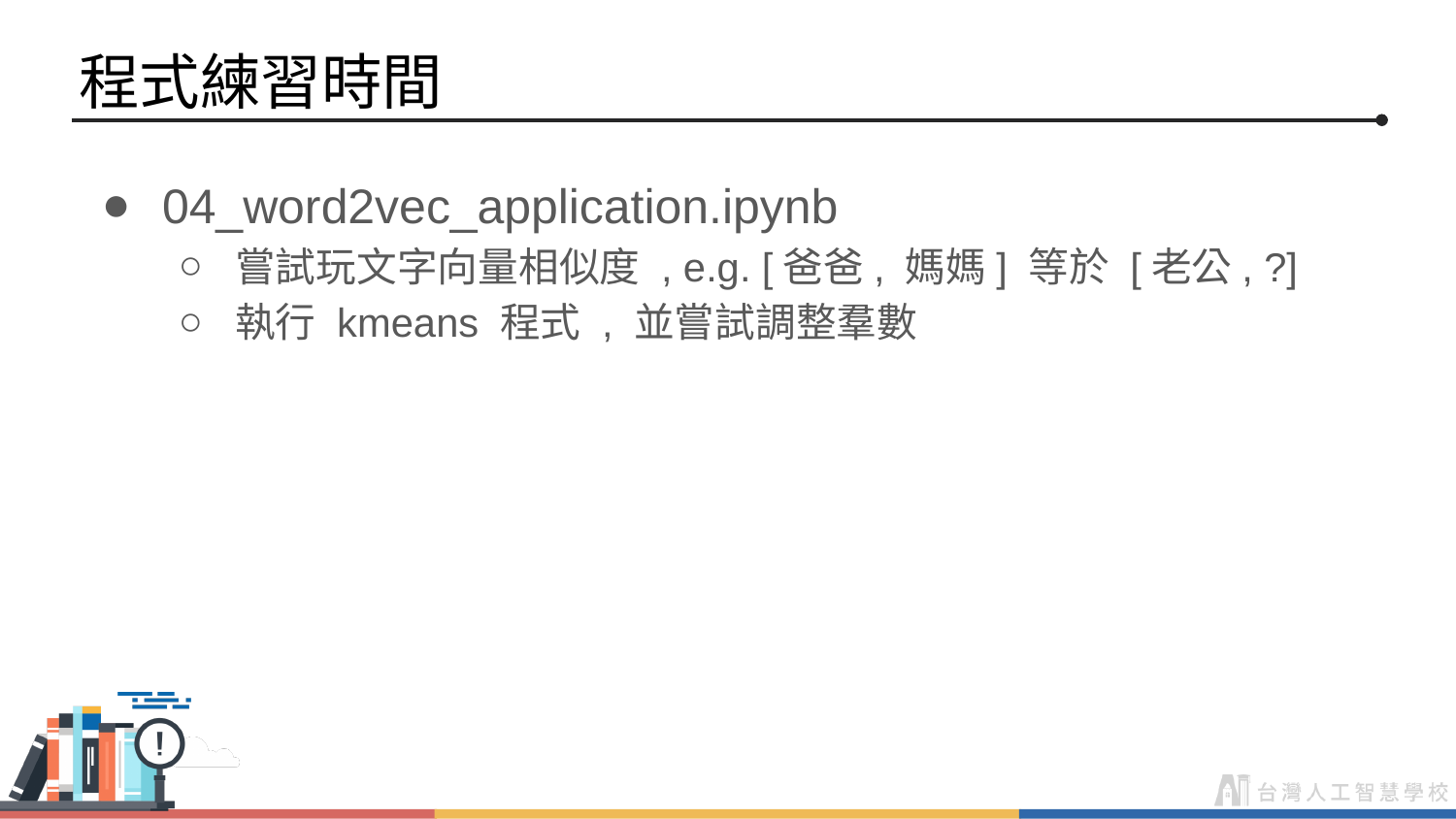

# 程式練習時間
04_word2vec_application.ipynb
嘗試玩文字向量相似度 , e.g. [爸爸, 媽媽] 等於 [老公, ?]
執行 kmeans 程式 , 並嘗試調整羣數